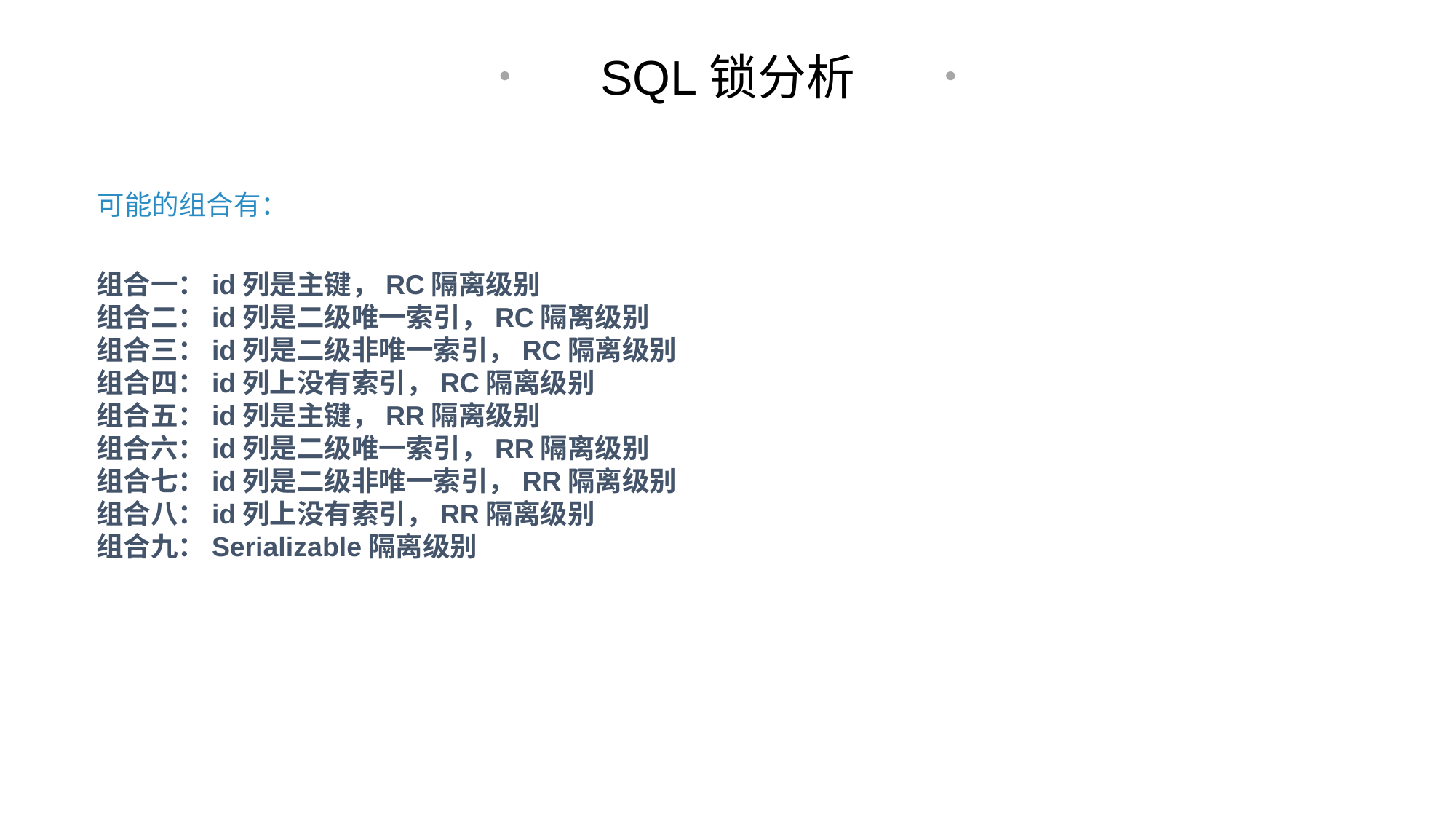

SQL锁分析
可能的组合有：
组合一：id列是主键，RC隔离级别
组合二：id列是二级唯一索引，RC隔离级别
组合三：id列是二级非唯一索引，RC隔离级别
组合四：id列上没有索引，RC隔离级别
组合五：id列是主键，RR隔离级别
组合六：id列是二级唯一索引，RR隔离级别
组合七：id列是二级非唯一索引，RR隔离级别
组合八：id列上没有索引，RR隔离级别
组合九：Serializable隔离级别